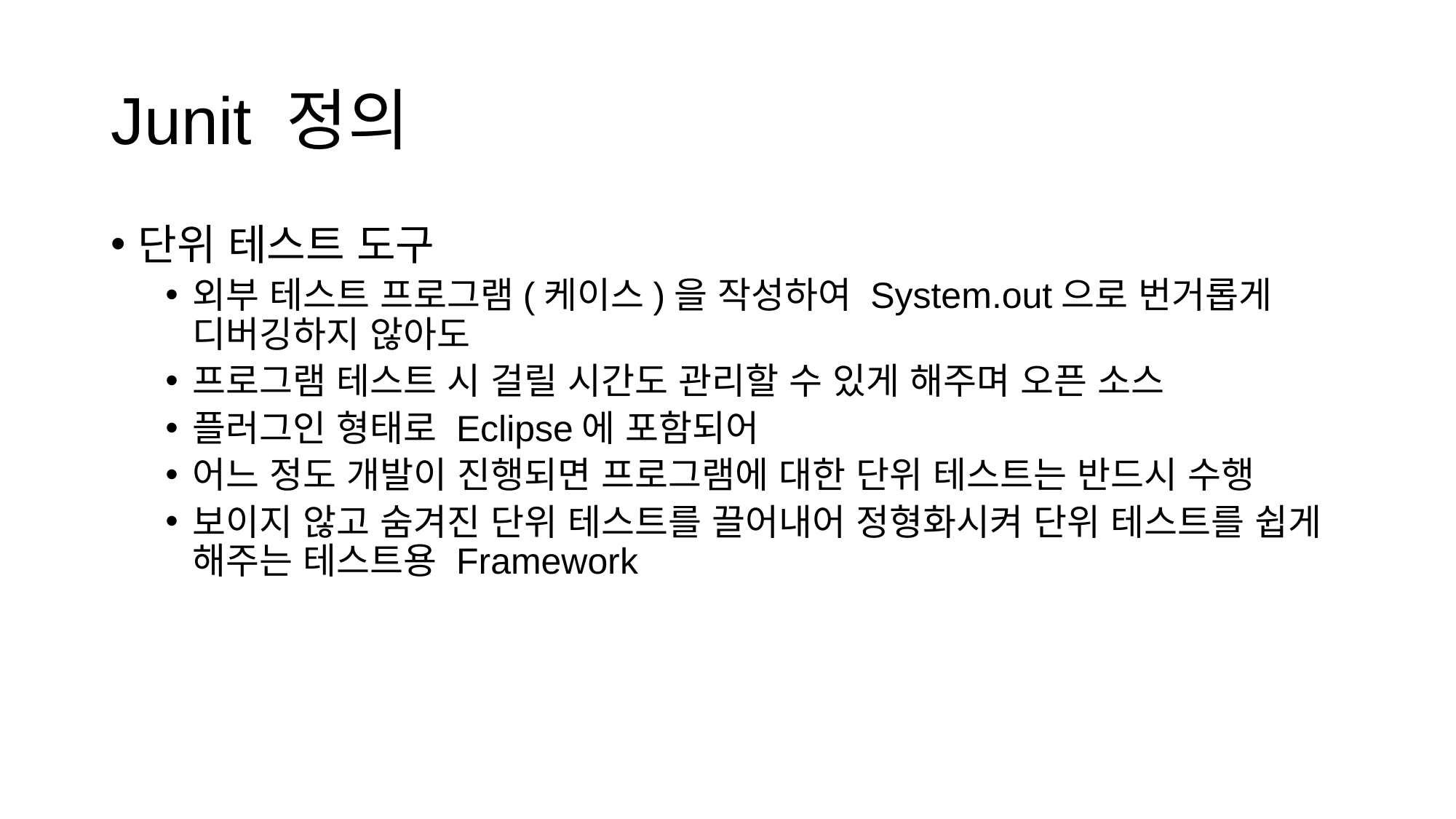

# Junit 정의
단위 테스트 도구
외부 테스트 프로그램(케이스)을 작성하여 System.out으로 번거롭게 디버깅하지 않아도
프로그램 테스트 시 걸릴 시간도 관리할 수 있게 해주며 오픈 소스
플러그인 형태로 Eclipse에 포함되어
어느 정도 개발이 진행되면 프로그램에 대한 단위 테스트는 반드시 수행
보이지 않고 숨겨진 단위 테스트를 끌어내어 정형화시켜 단위 테스트를 쉽게 해주는 테스트용 Framework